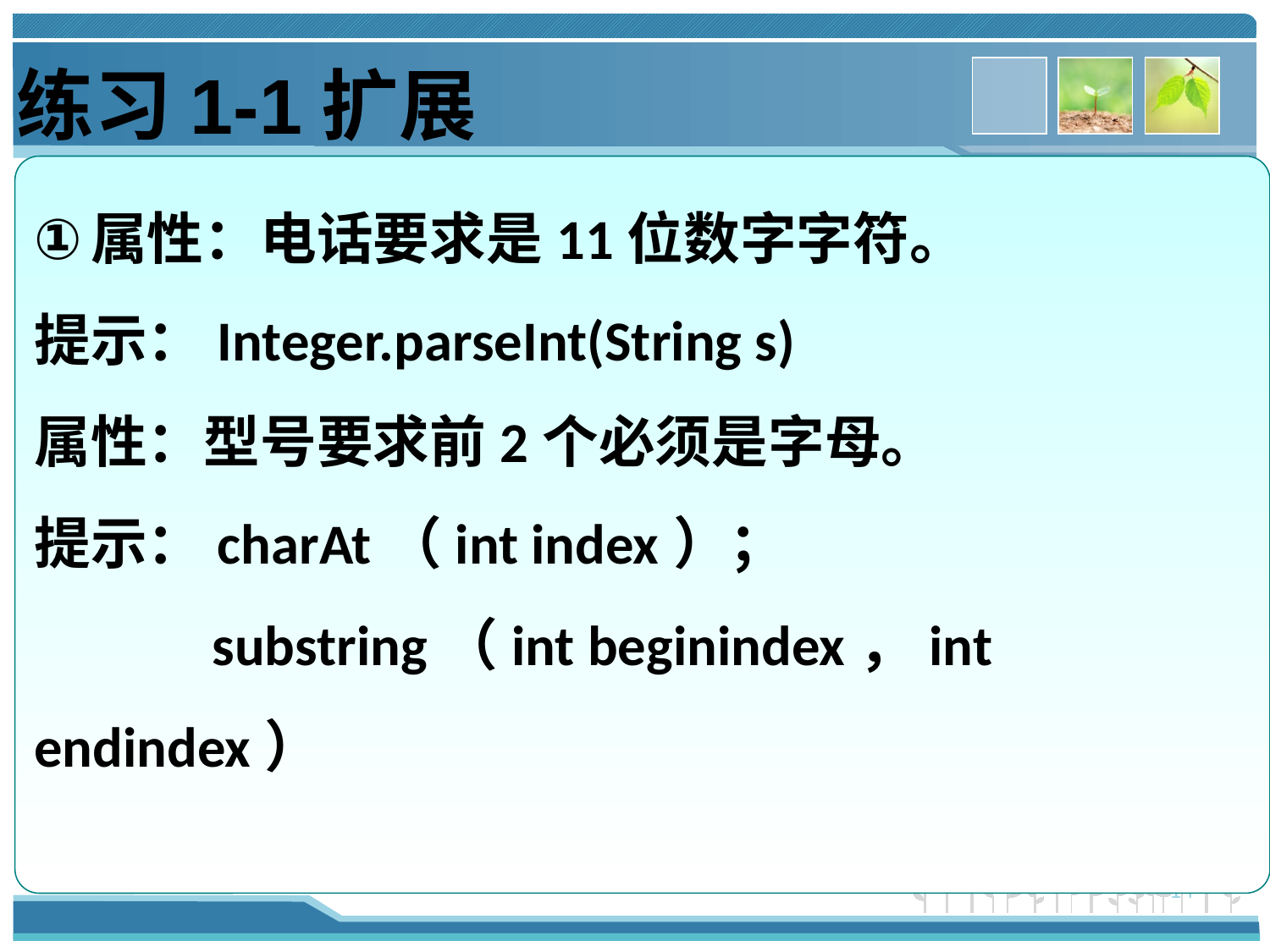

练习1-1扩展
属性：电话要求是11位数字字符。
提示：Integer.parseInt(String s)
属性：型号要求前2个必须是字母。
提示：charAt（int index）；
              substring（int beginindex，int endindex）

14